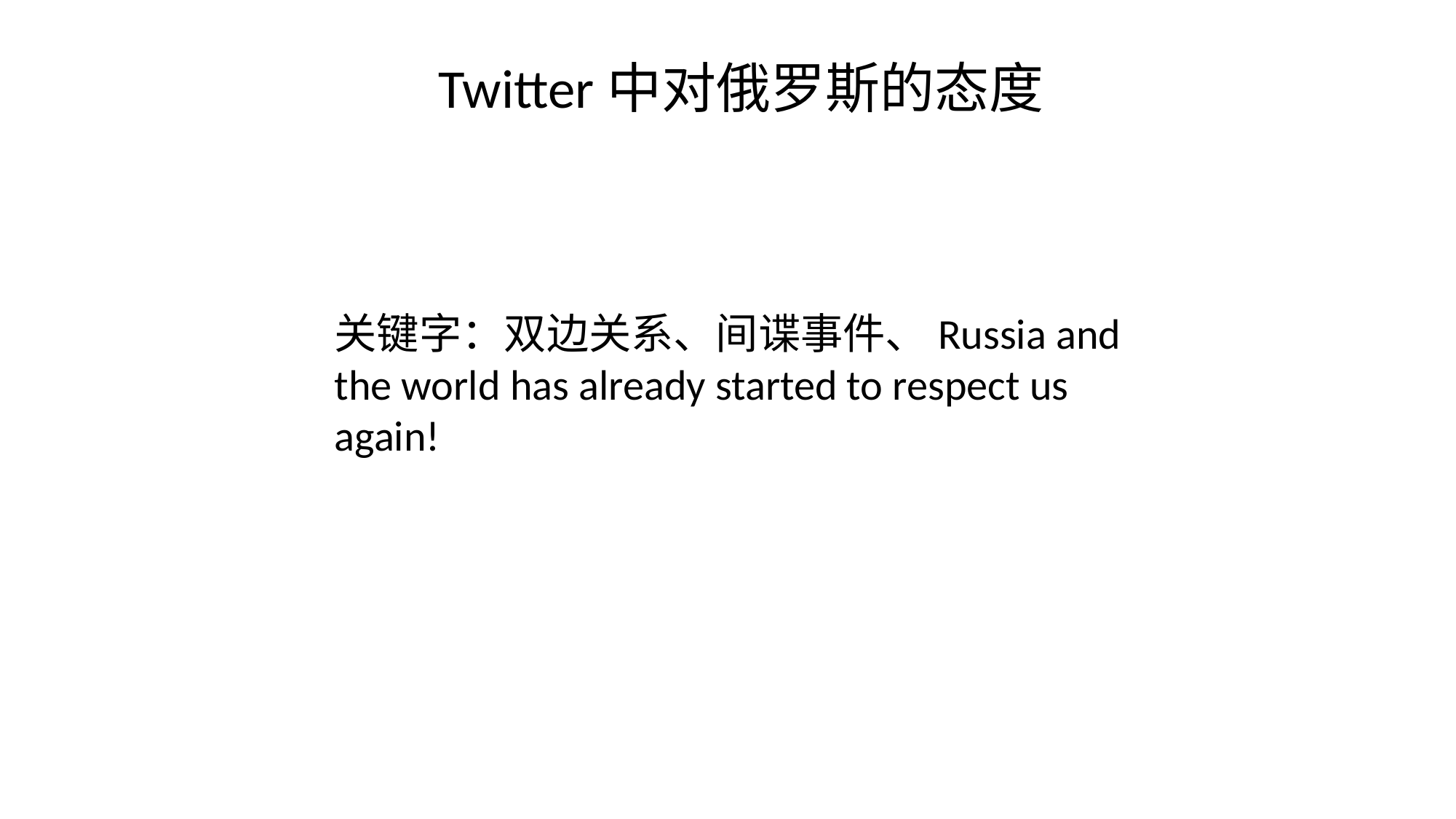

Twitter中对俄罗斯的态度
关键字：双边关系、间谍事件、Russia and the world has already started to respect us again!